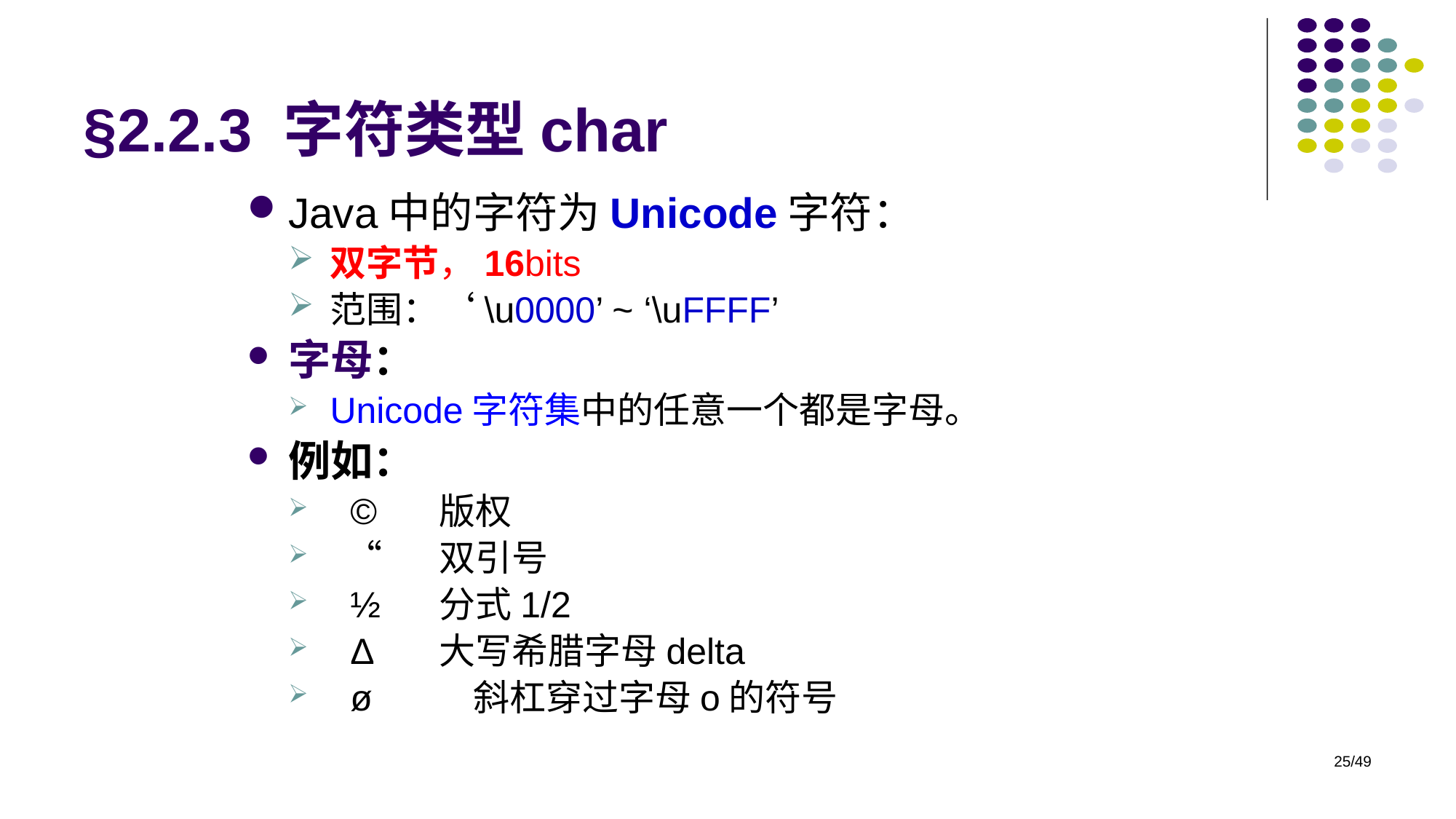

# §2.2.3 字符类型char
Java中的字符为Unicode字符：
双字节，16bits
范围：‘\u0000’ ~ ‘\uFFFF’
字母：
Unicode字符集中的任意一个都是字母。
例如：
  ©	版权
  “	双引号
  ½ 	分式1/2
  Δ	大写希腊字母delta
  ø         斜杠穿过字母o的符号
25/49